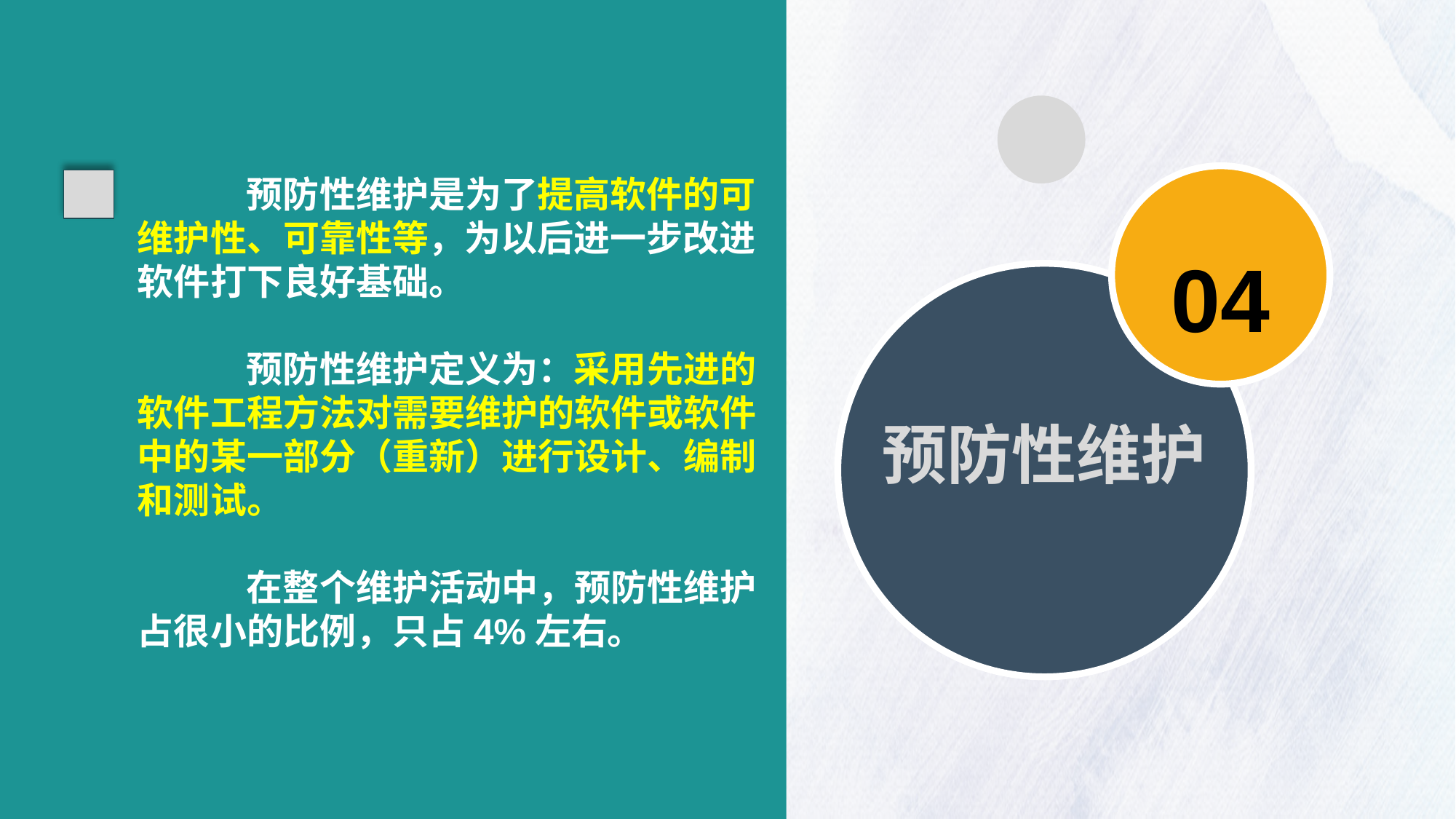

预防性维护是为了提高软件的可维护性、可靠性等，为以后进一步改进软件打下良好基础。

	预防性维护定义为：采用先进的软件工程方法对需要维护的软件或软件中的某一部分（重新）进行设计、编制和测试。

	在整个维护活动中，预防性维护占很小的比例，只占4%左右。

04

预防性维护